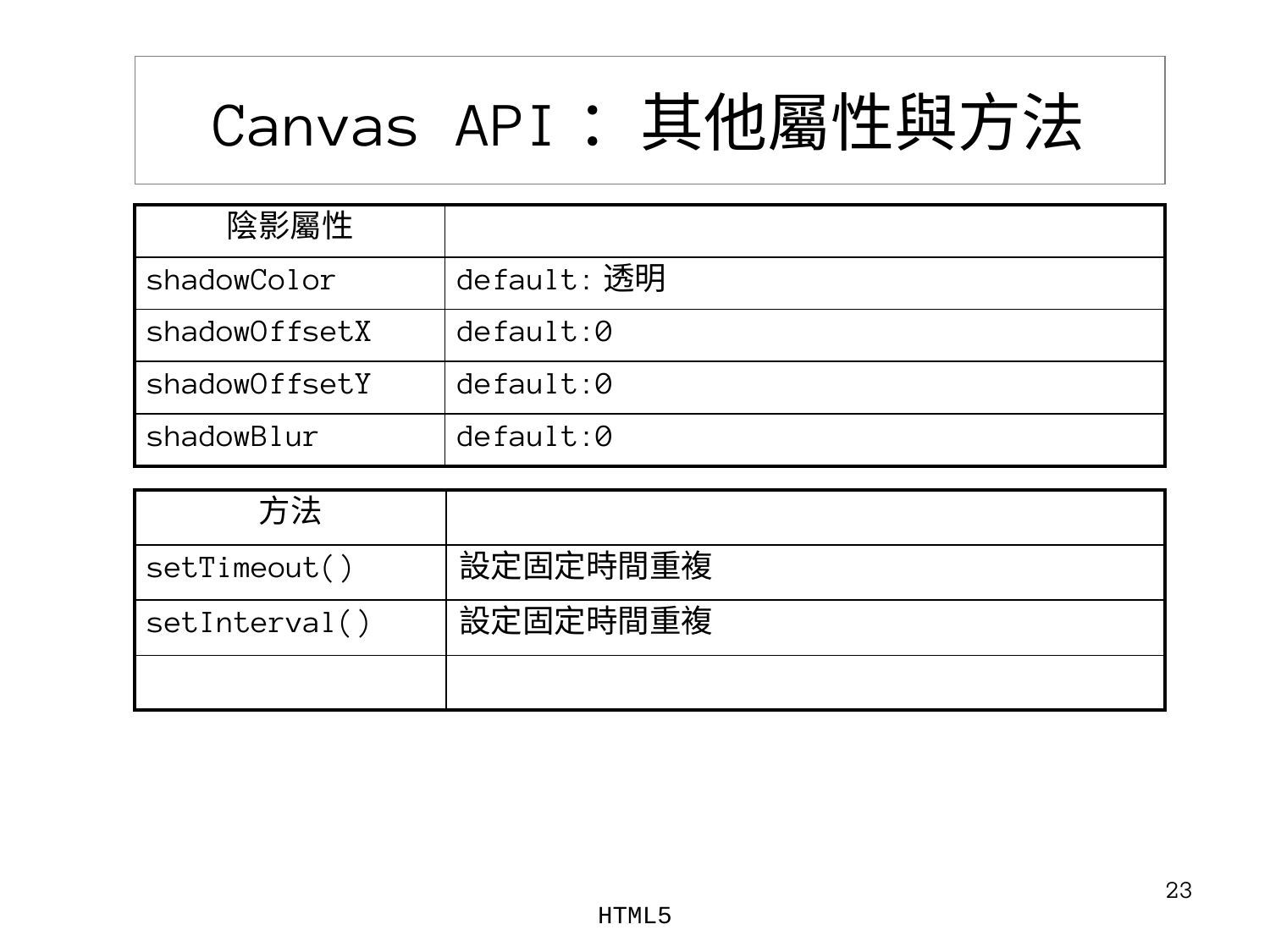

# Canvas API：其他屬性與方法
| 陰影屬性 |  |
| --- | --- |
| shadowColor | default:透明 |
| shadowOffsetX | default:0 |
| shadowOffsetY | default:0 |
| shadowBlur | default:0 |
| 方法 |  |
| --- | --- |
| setTimeout() | 設定固定時間重複 |
| setInterval() | 設定固定時間重複 |
|  |  |
23
HTML5